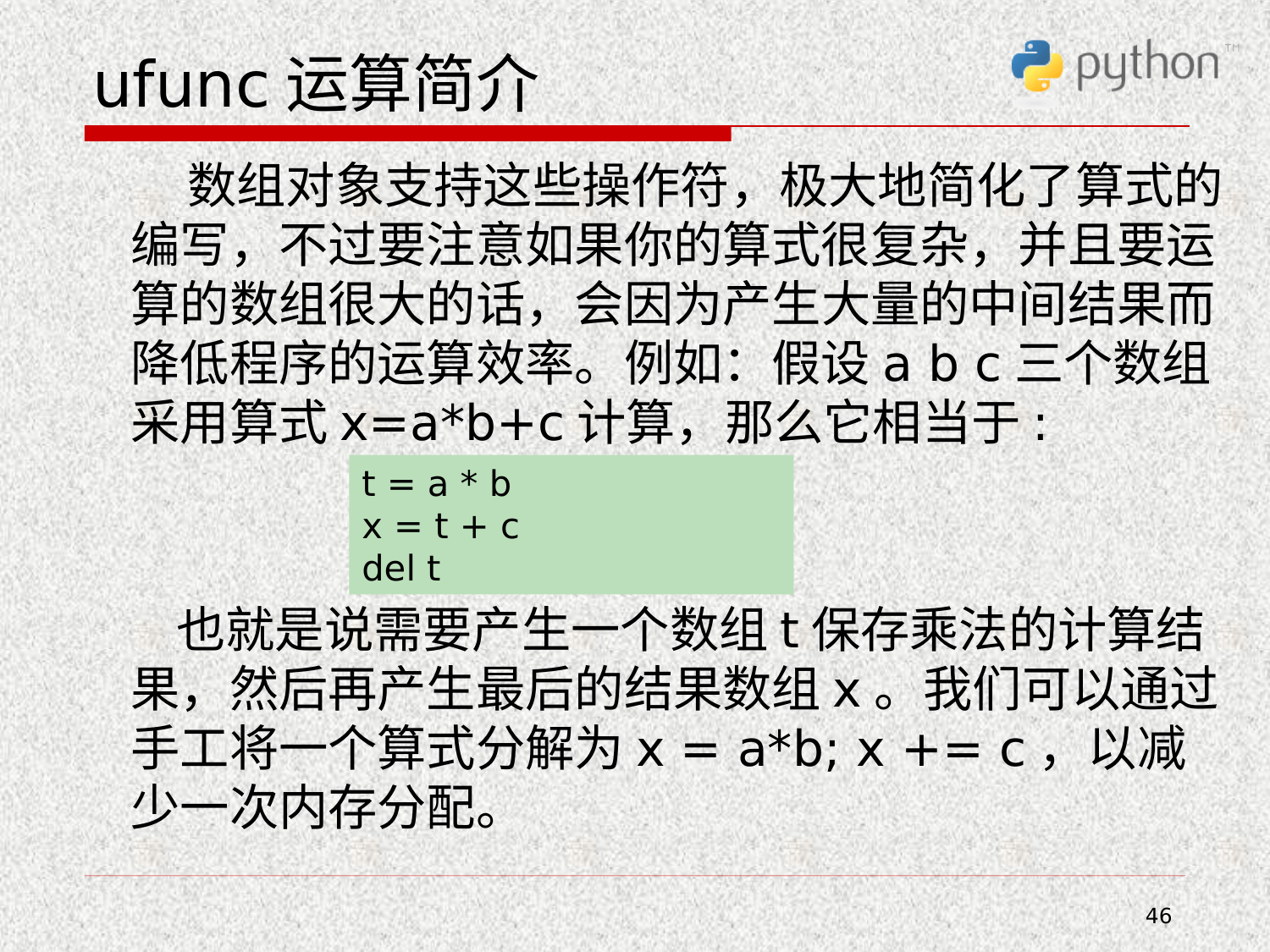

# ufunc运算简介
          数组对象支持这些操作符，极大地简化了算式的编写，不过要注意如果你的算式很复杂，并且要运算的数组很大的话，会因为产生大量的中间结果而降低程序的运算效率。例如：假设a b c三个数组采用算式x=a*b+c计算，那么它相当于:

         也就是说需要产生一个数组t保存乘法的计算结果，然后再产生最后的结果数组x。我们可以通过手工将一个算式分解为x = a*b; x += c，以减少一次内存分配。

t = a * b
x = t + c
del t
46